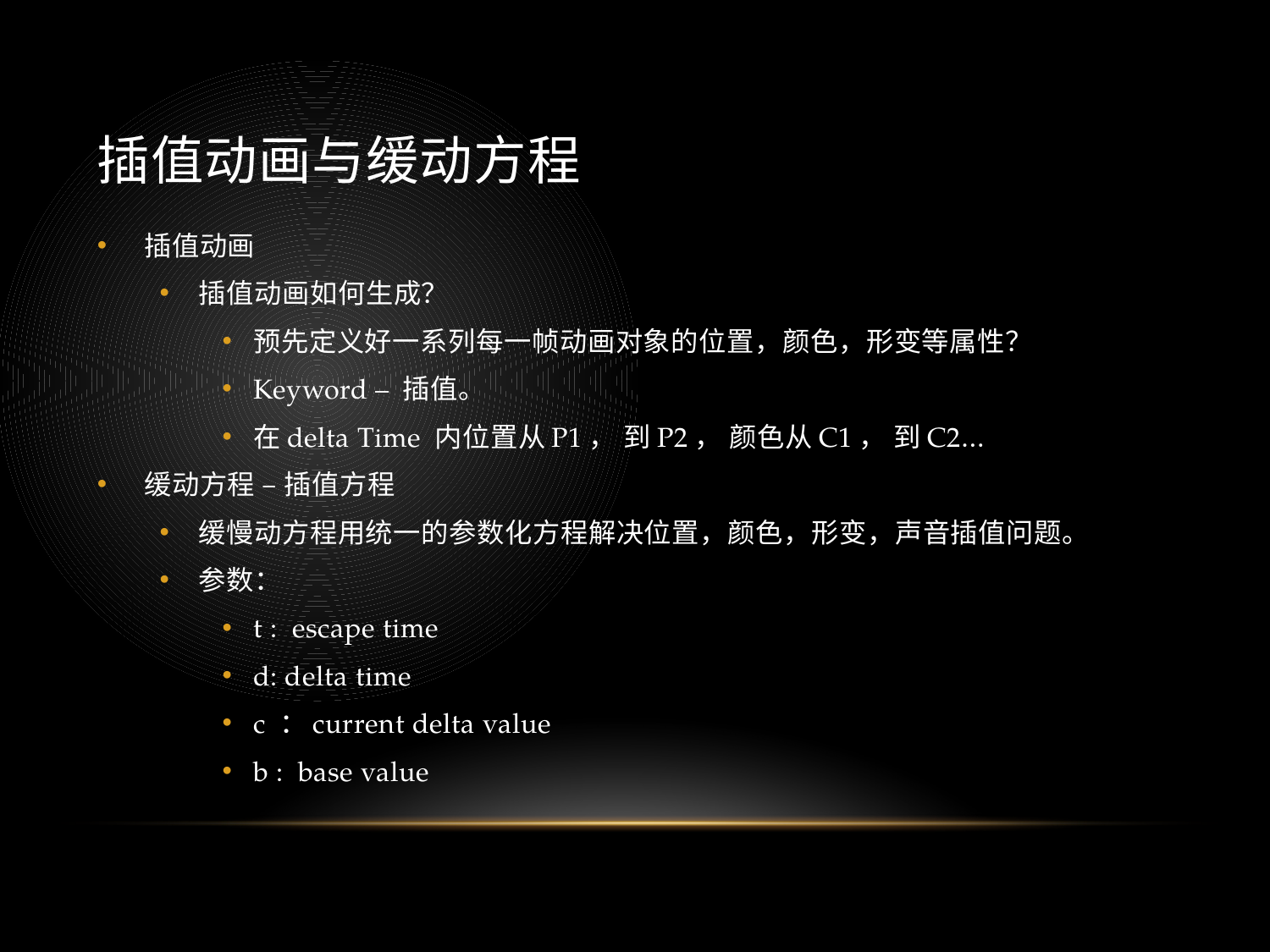

# 插值动画与缓动方程
插值动画
插值动画如何生成？
预先定义好一系列每一帧动画对象的位置，颜色，形变等属性？
Keyword – 插值。
在delta Time 内位置从P1， 到P2， 颜色从C1， 到C2…
缓动方程 – 插值方程
缓慢动方程用统一的参数化方程解决位置，颜色，形变，声音插值问题。
参数：
t :  escape time
d: delta time
c ：current delta value
b :  base value